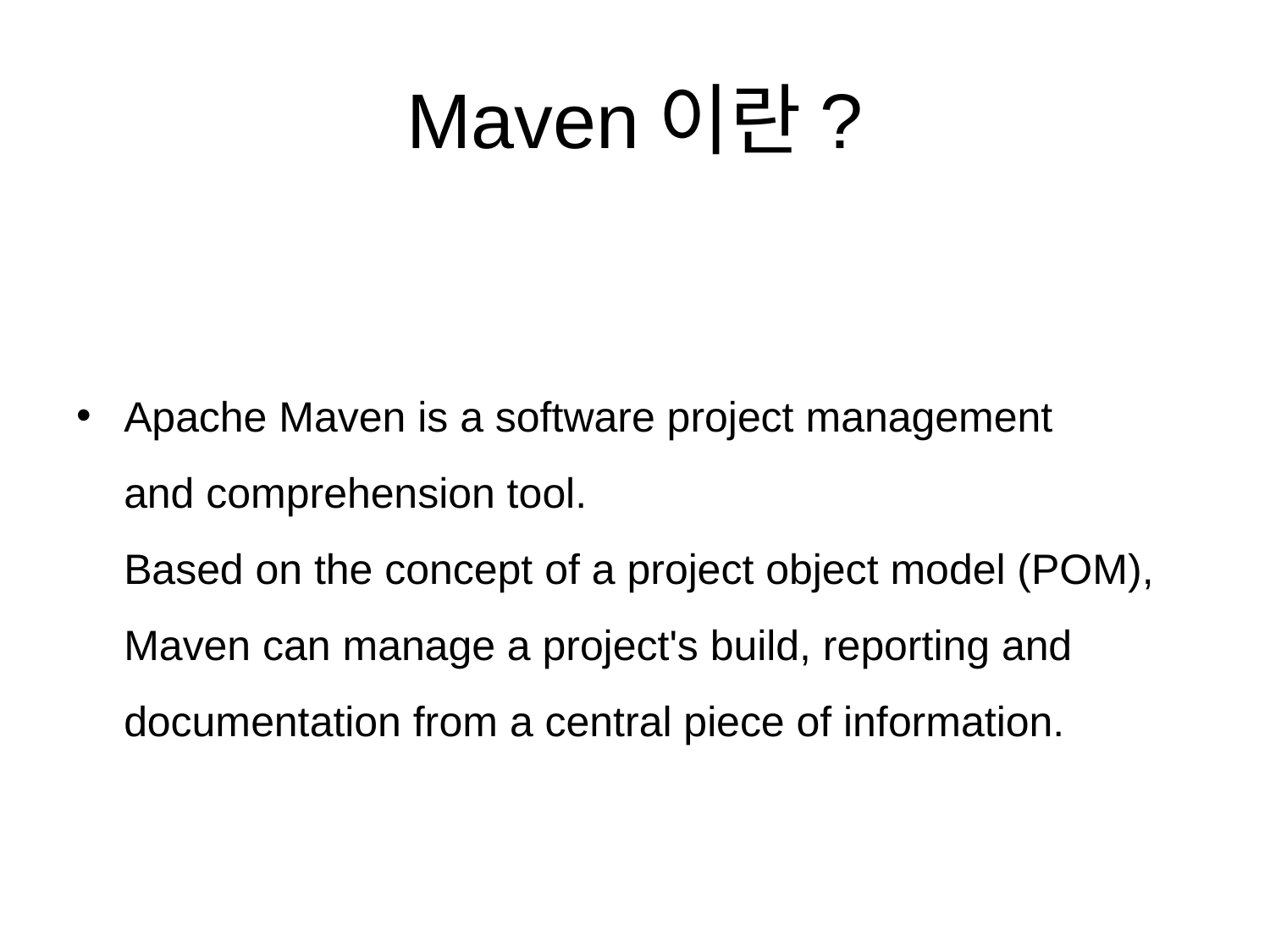

# Maven이란?
Apache Maven is a software project management
and comprehension tool.
Based on the concept of a project object model (POM),
Maven can manage a project's build, reporting and documentation from a central piece of information.